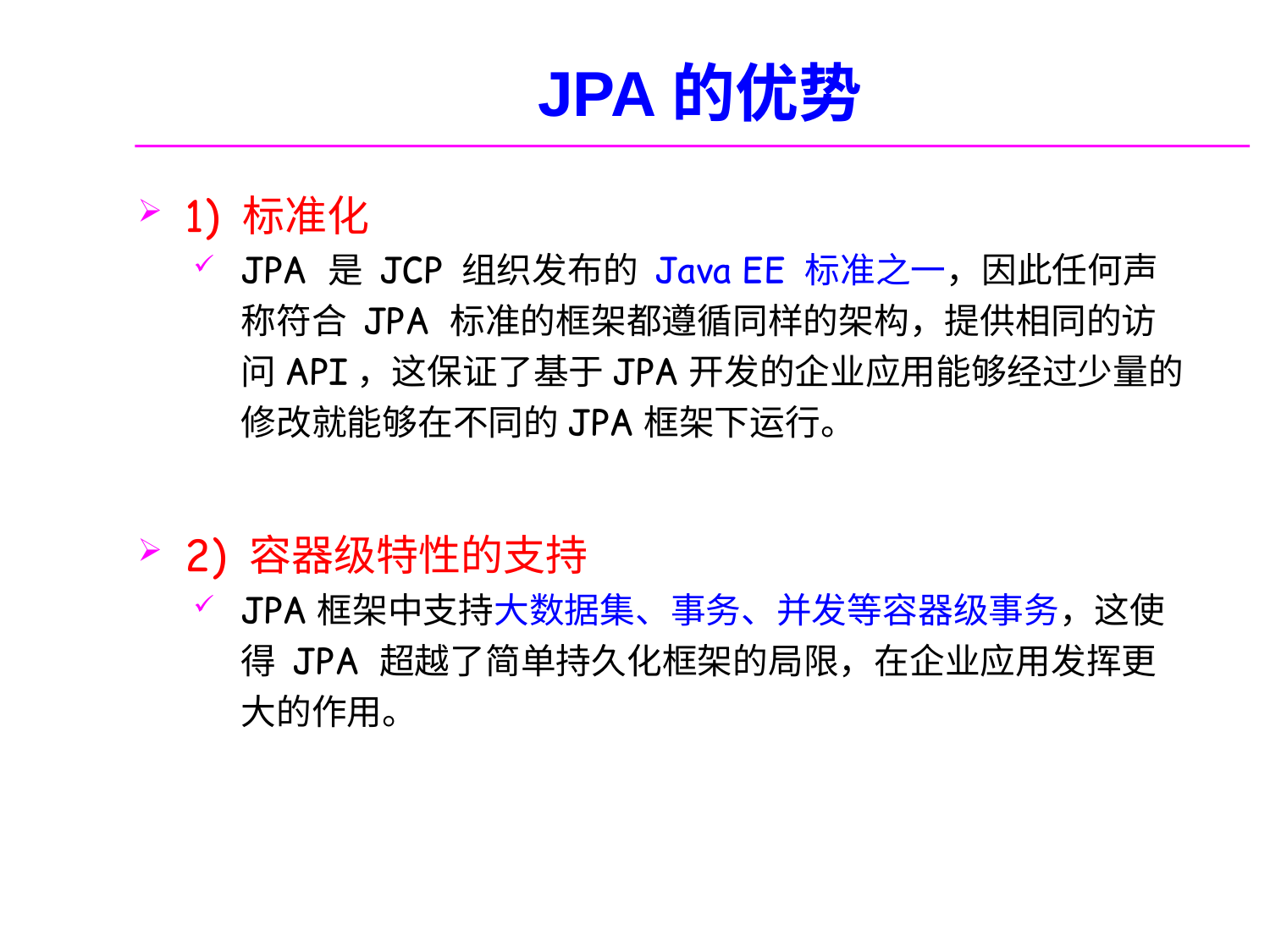

# JPA的优势
1) 标准化
JPA 是 JCP 组织发布的 Java EE 标准之一，因此任何声称符合 JPA 标准的框架都遵循同样的架构，提供相同的访问API，这保证了基于JPA开发的企业应用能够经过少量的修改就能够在不同的JPA框架下运行。

2) 容器级特性的支持
JPA框架中支持大数据集、事务、并发等容器级事务，这使得 JPA 超越了简单持久化框架的局限，在企业应用发挥更大的作用。

70